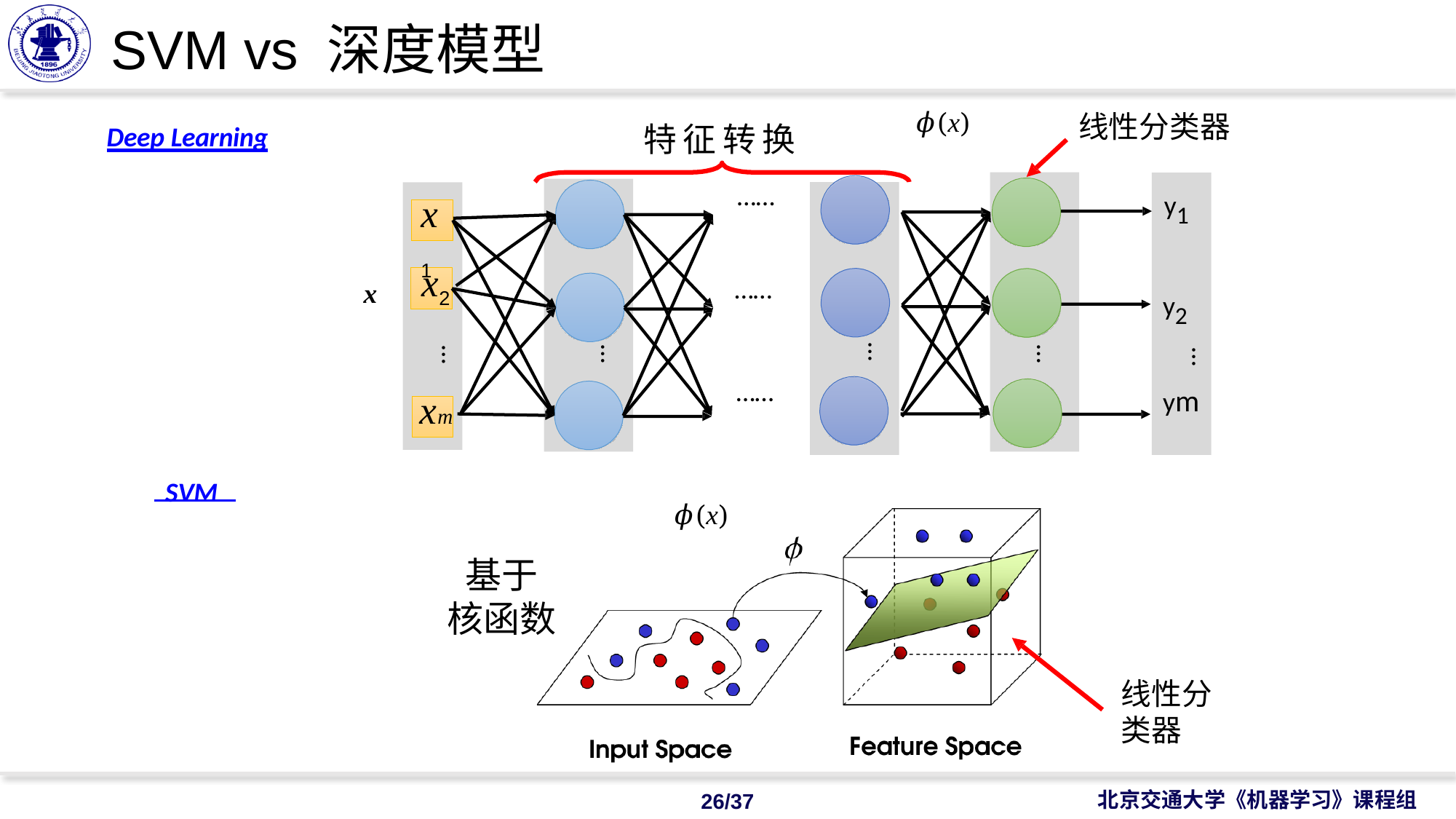

# SVM vs 深度模型
𝜙(x)
线性分类器
特 征 转 换
Deep Learning

y1

y2

……

x1

x2

……

x

…
…
…
…
…
……

ym
xm

SVM
𝜙(x)

基于
核函数

线性分类器